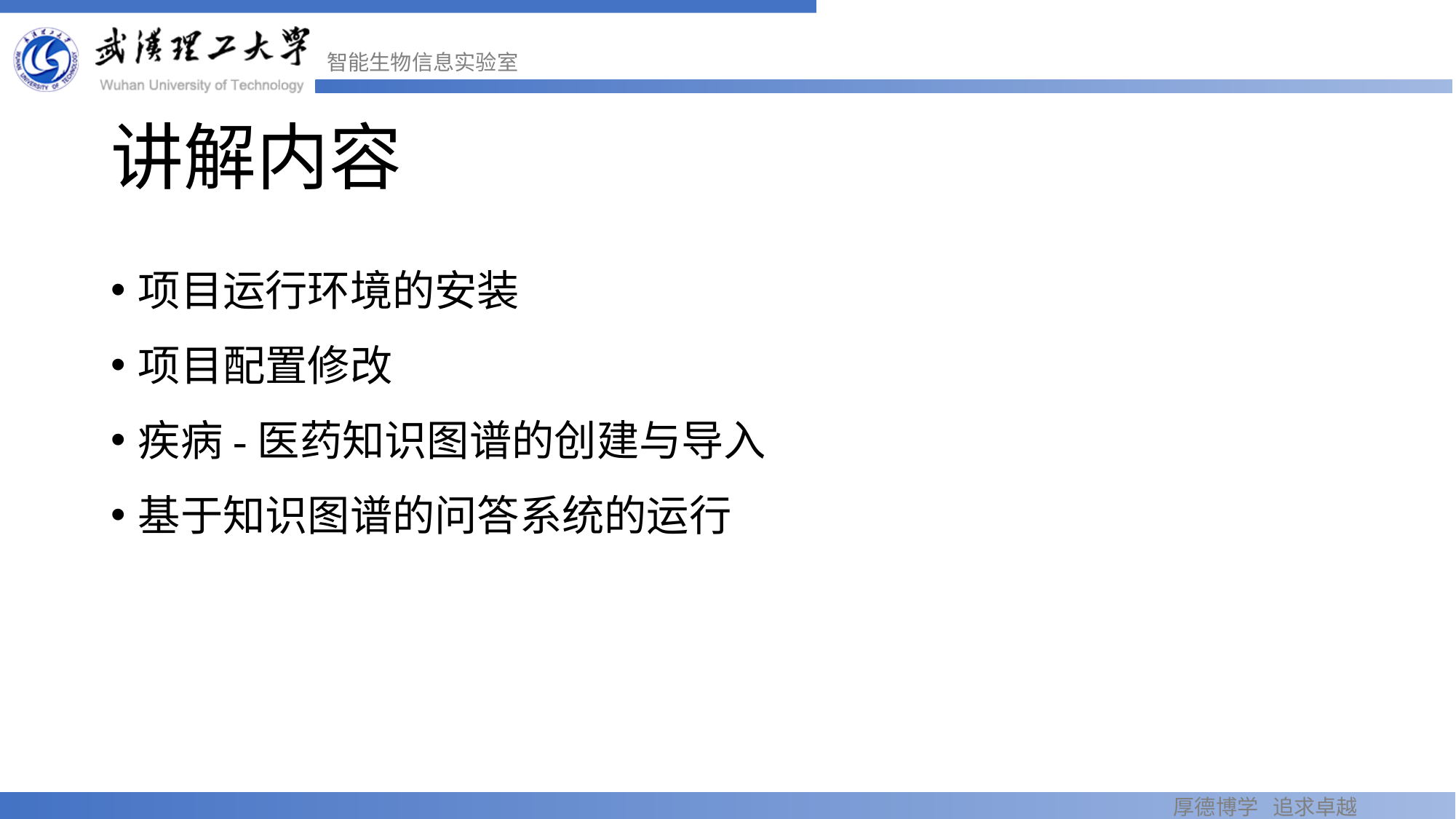

# 讲解内容

项目运行环境的安装
项目配置修改
疾病-医药知识图谱的创建与导入
基于知识图谱的问答系统的运行